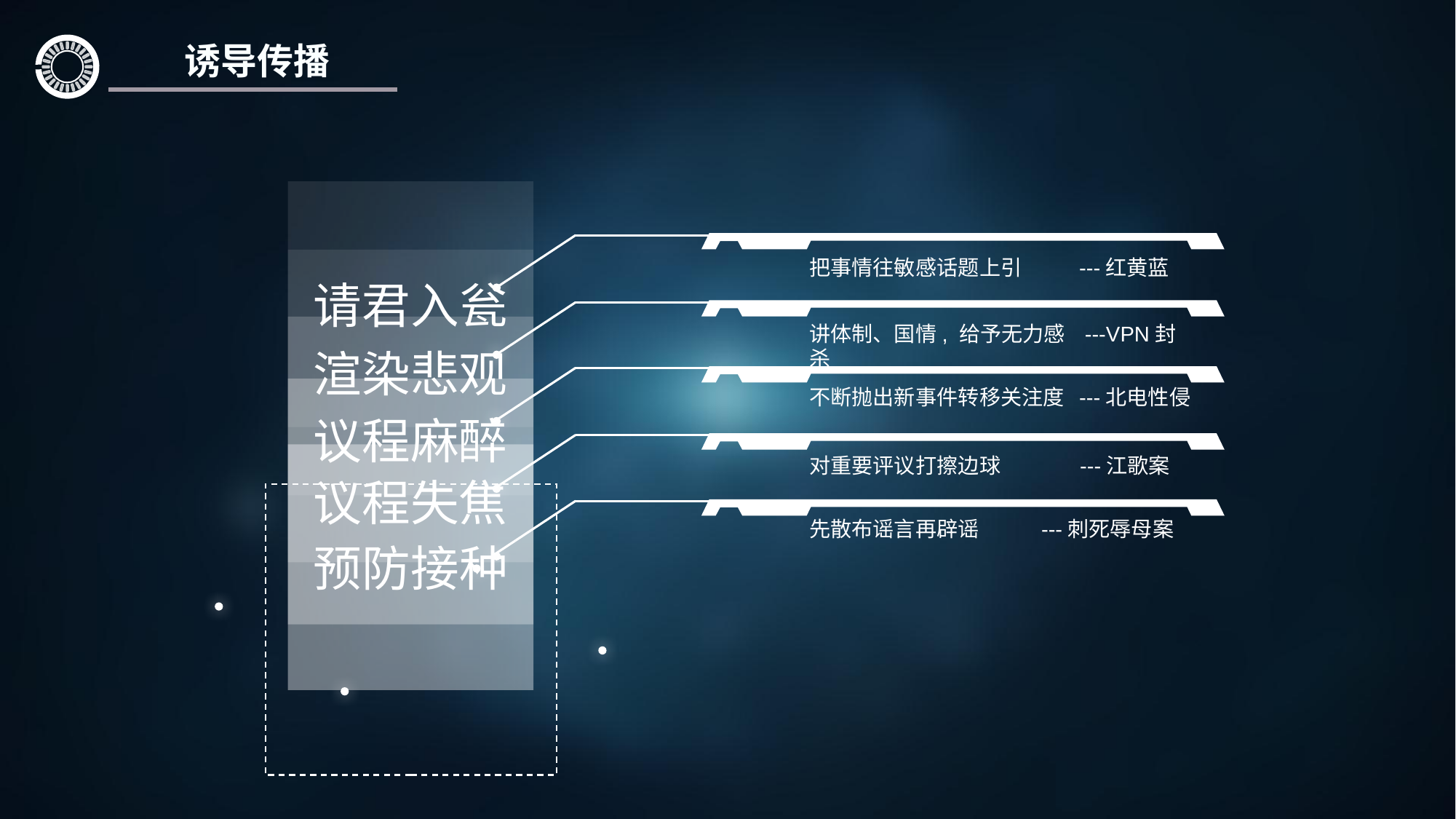

诱导传播
请君入瓮

把事情往敏感话题上引           ---红黄蓝
渲染悲观

讲体制、国情, 给予无力感   ---VPN封杀
议程麻醉

不断抛出新事件转移关注度  ---北电性侵
议程失焦

预防接种
对重要评议打擦边球 	          ---江歌案

先散布谣言再辟谣            ---刺死辱母案